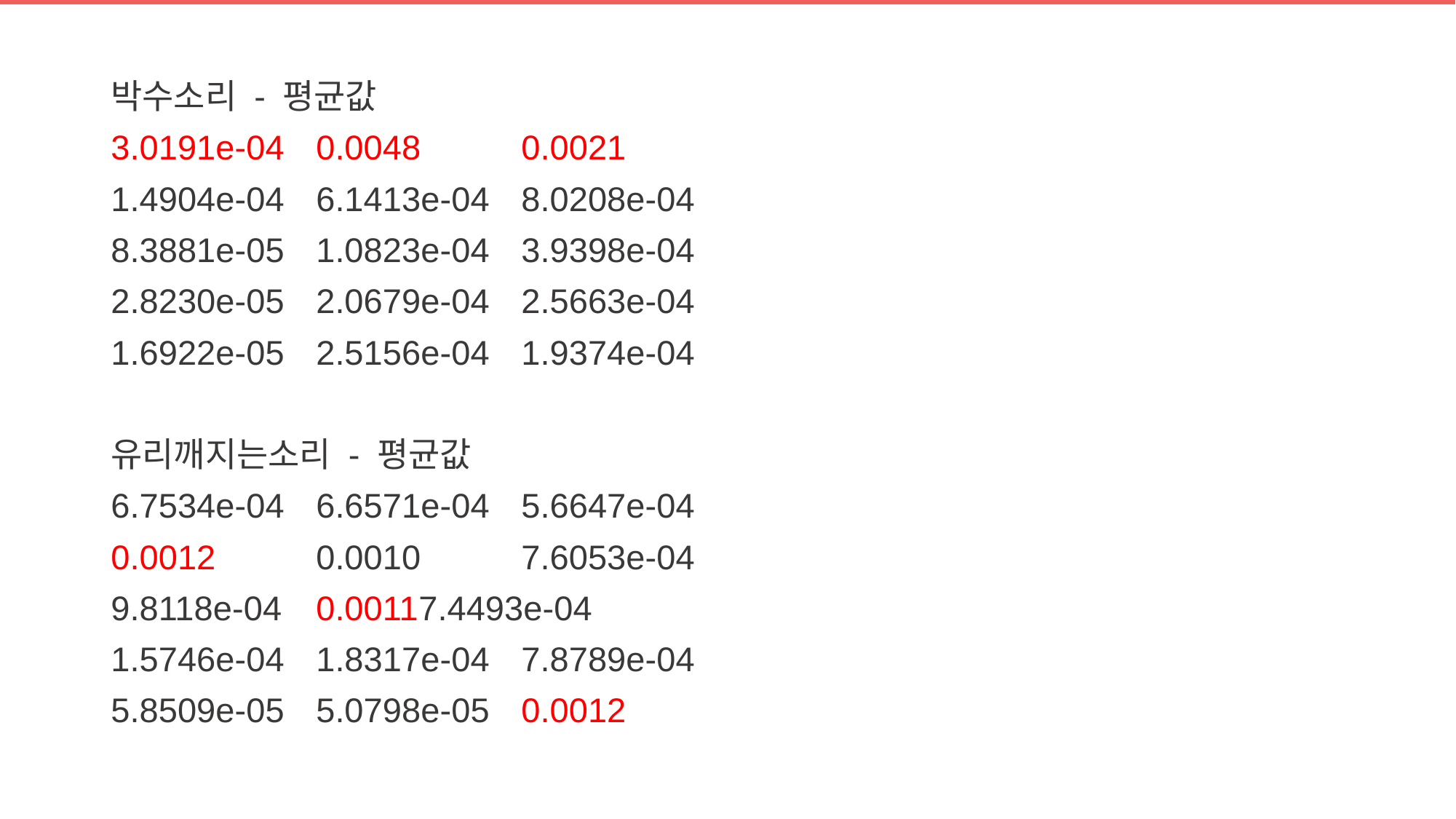

박수소리 - 평균값
3.0191e-04			0.0048				0.0021
1.4904e-04			6.1413e-04			8.0208e-04
8.3881e-05			1.0823e-04			3.9398e-04
2.8230e-05			2.0679e-04			2.5663e-04
1.6922e-05			2.5156e-04			1.9374e-04

유리깨지는소리 - 평균값
6.7534e-04			6.6571e-04			5.6647e-04
0.0012				0.0010				7.6053e-04
9.8118e-04			0.0011				7.4493e-04
1.5746e-04			1.8317e-04			7.8789e-04
5.8509e-05			5.0798e-05			0.0012